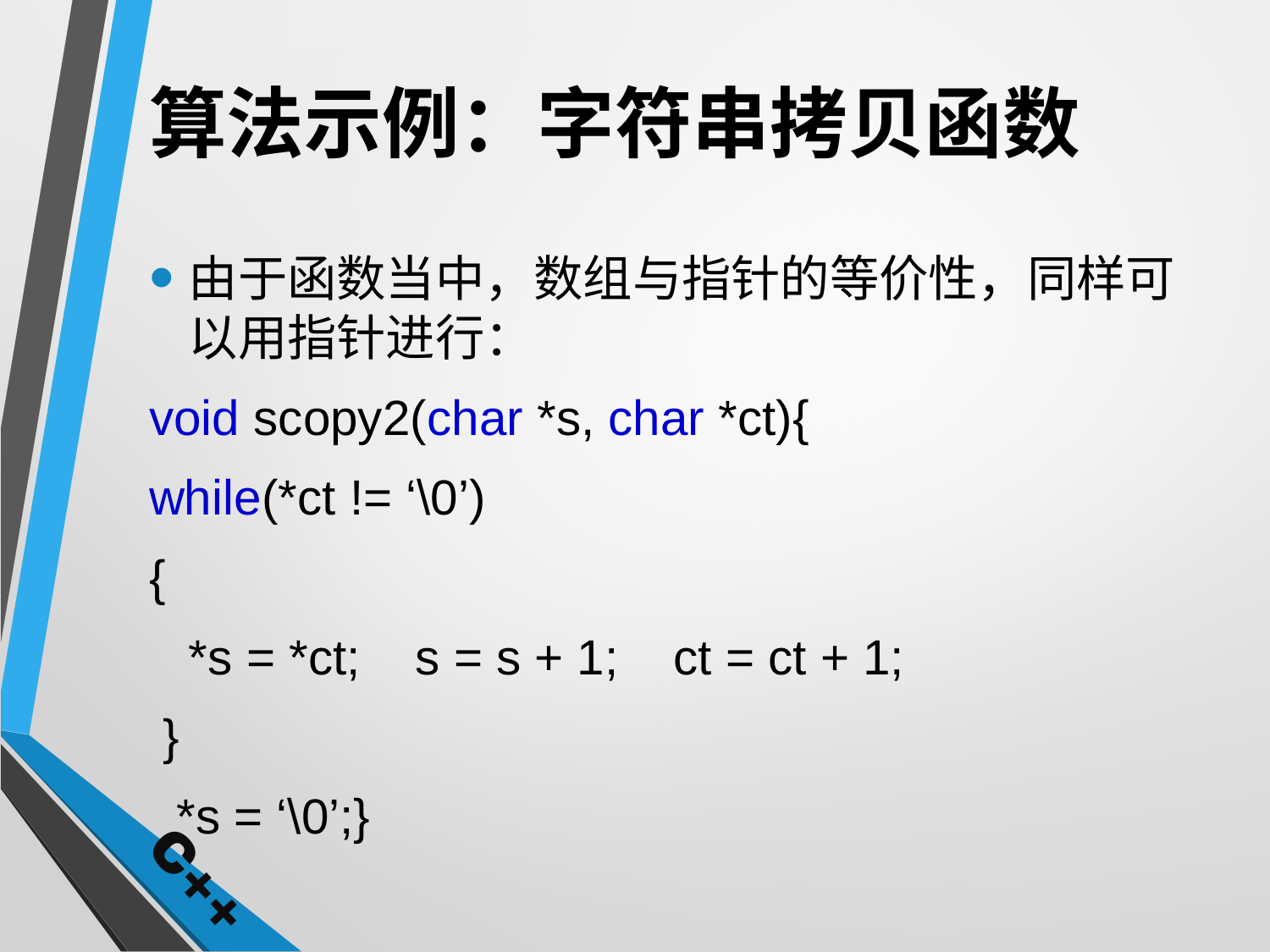

# 算法示例：字符串拷贝函数
由于函数当中，数组与指针的等价性，同样可以用指针进行：
void scopy2(char *s, char *ct){
while(*ct != ‘\0’)
{
	*s = *ct;    s = s + 1;    ct = ct + 1;
 }
  *s = ‘\0’;}